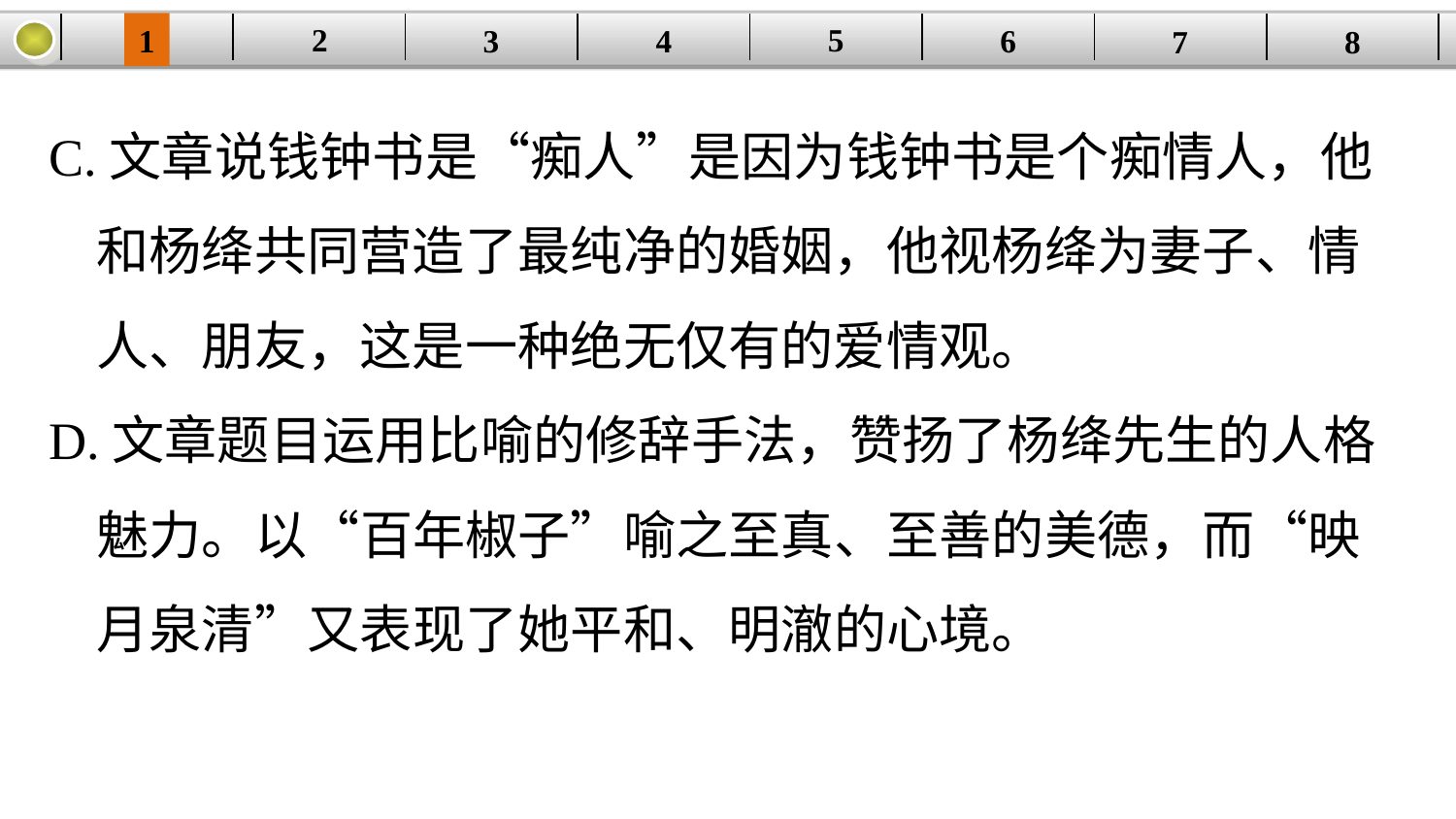

5
2
1
4
6
|  |  |  |  |  |  |  |  |
| --- | --- | --- | --- | --- | --- | --- | --- |
3
8
7

C.文章说钱钟书是“痴人”是因为钱钟书是个痴情人，他
   和杨绛共同营造了最纯净的婚姻，他视杨绛为妻子、情
   人、朋友，这是一种绝无仅有的爱情观。
D.文章题目运用比喻的修辞手法，赞扬了杨绛先生的人格
   魅力。以“百年椒子”喻之至真、至善的美德，而“映
   月泉清”又表现了她平和、明澈的心境。